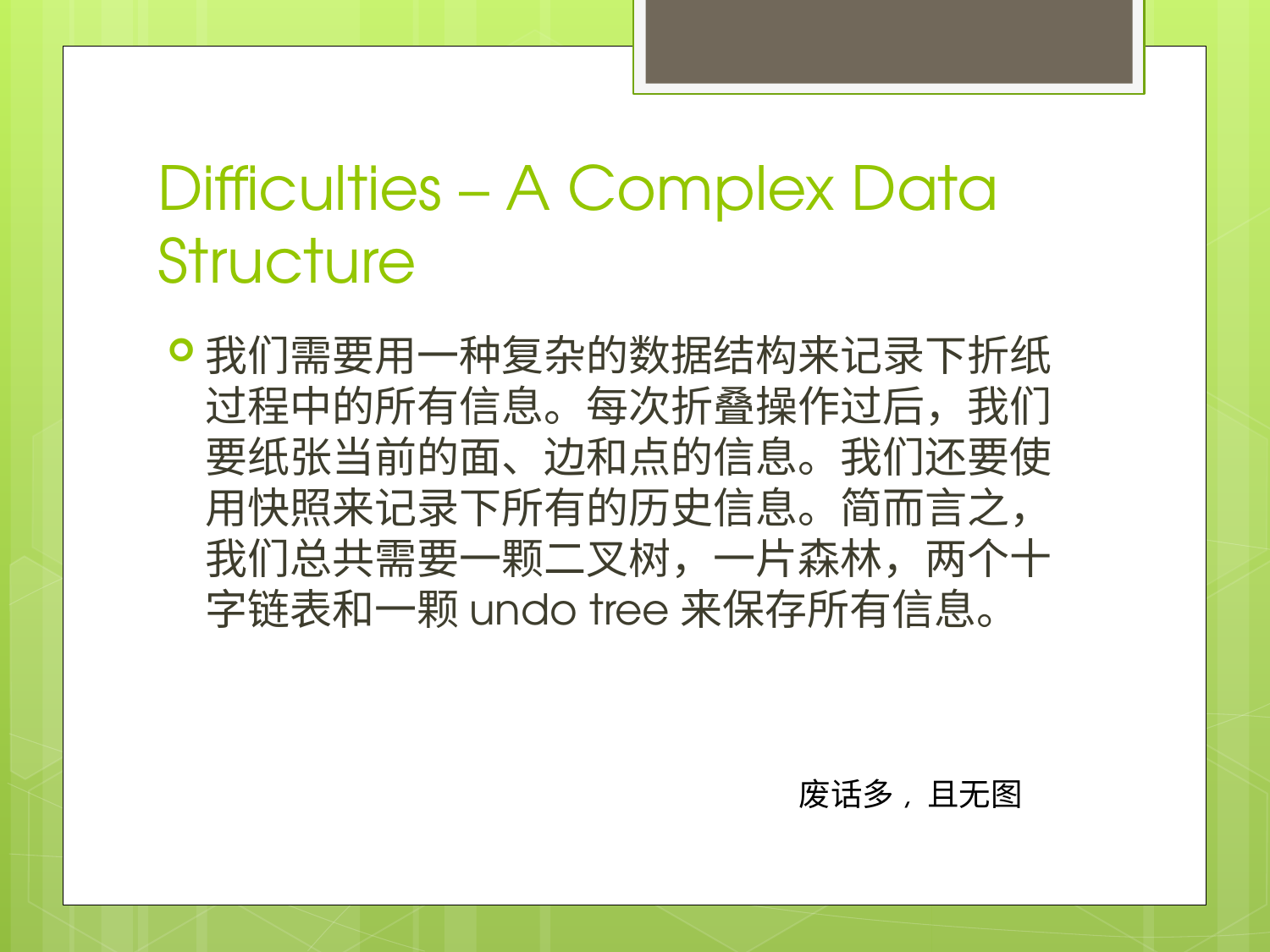

# Difficulties – A Complex Data Structure
我们需要用一种复杂的数据结构来记录下折纸过程中的所有信息。每次折叠操作过后，我们要纸张当前的面、边和点的信息。我们还要使用快照来记录下所有的历史信息。简而言之，我们总共需要一颗二叉树，一片森林，两个十字链表和一颗undo tree来保存所有信息。
废话多, 且无图